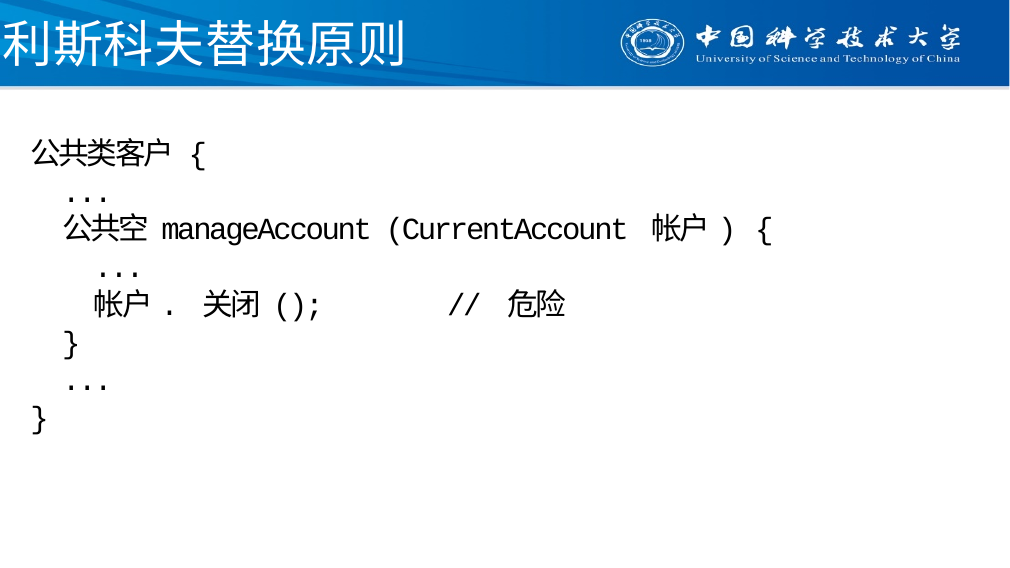

# 利斯科夫替换原则
公共类客户 {
...
公共空 manageAccount (CurrentAccount 帐户) {
...
帐户. 关闭 ();	// 危险
}
...
}